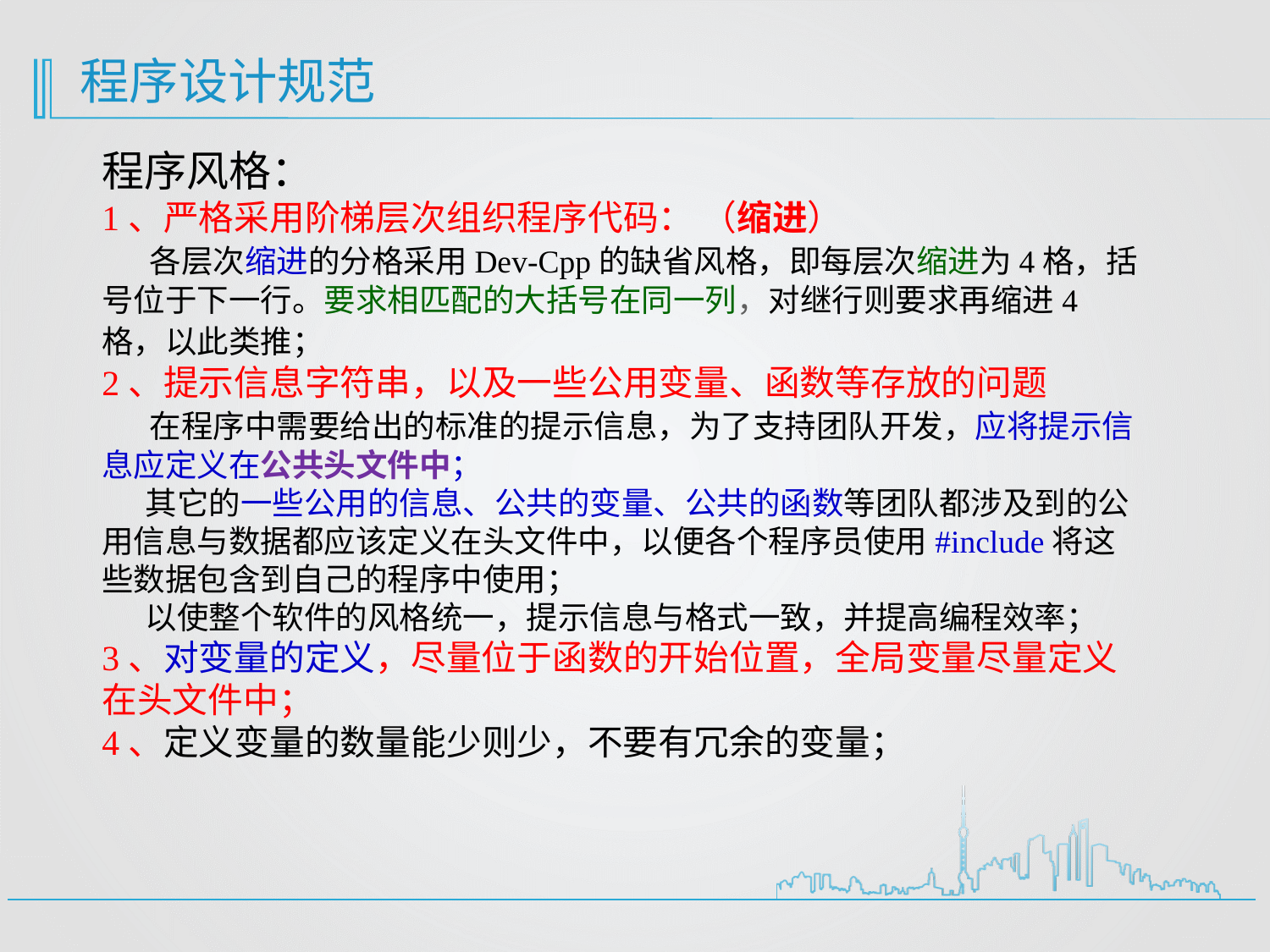

# 程序设计规范
程序风格：
1、严格采用阶梯层次组织程序代码： （缩进）
     各层次缩进的分格采用Dev-Cpp的缺省风格，即每层次缩进为4格，括号位于下一行。要求相匹配的大括号在同一列，对继行则要求再缩进4格，以此类推；
2、提示信息字符串，以及一些公用变量、函数等存放的问题
     在程序中需要给出的标准的提示信息，为了支持团队开发，应将提示信息应定义在公共头文件中；
     其它的一些公用的信息、公共的变量、公共的函数等团队都涉及到的公用信息与数据都应该定义在头文件中，以便各个程序员使用#include将这些数据包含到自己的程序中使用；
     以使整个软件的风格统一，提示信息与格式一致，并提高编程效率；
3、对变量的定义，尽量位于函数的开始位置，全局变量尽量定义在头文件中；
4、定义变量的数量能少则少，不要有冗余的变量；